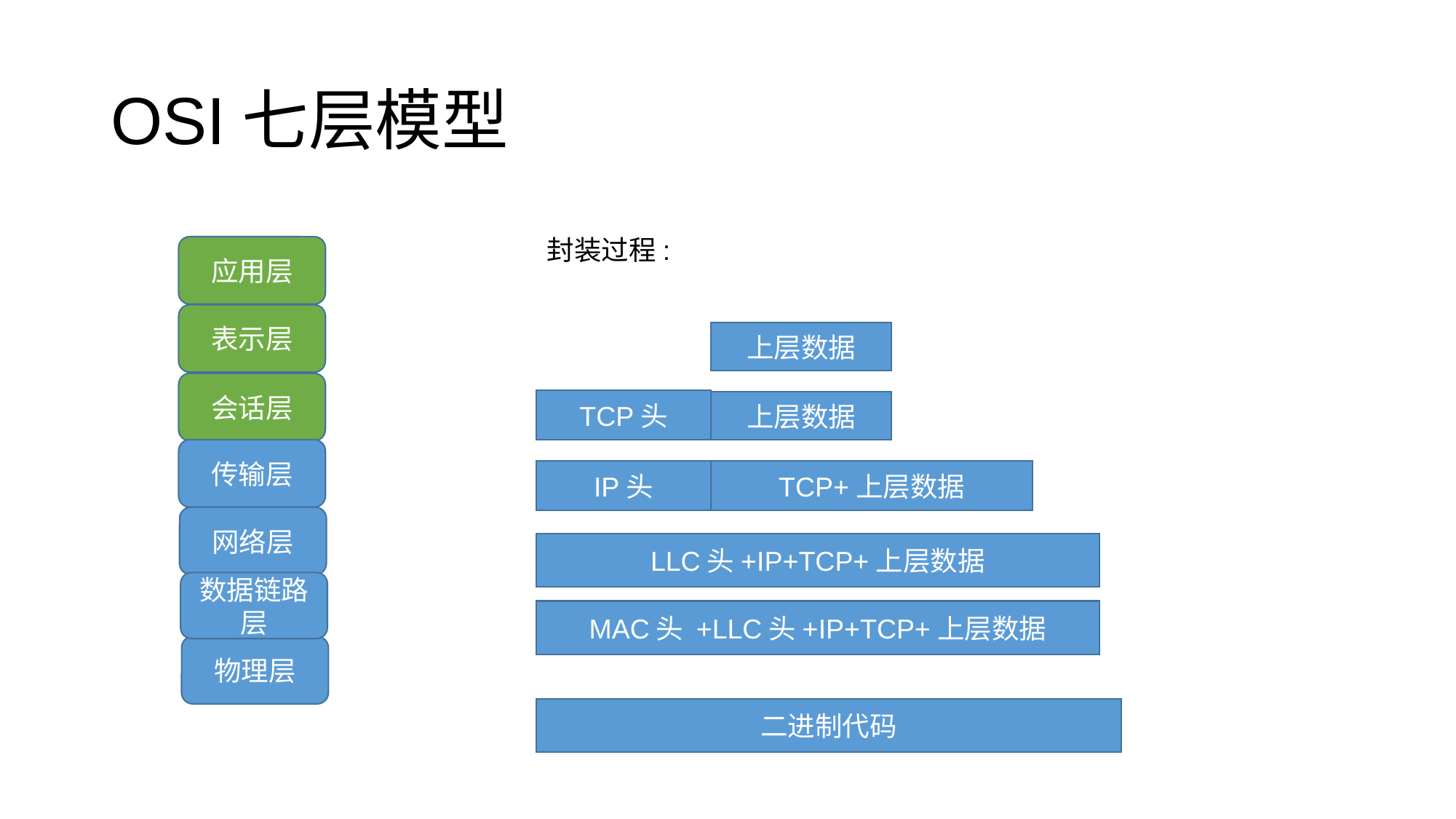

# OSI七层模型
封装过程:
应用层
表示层
上层数据
会话层
TCP头
上层数据
传输层
IP头
TCP+上层数据
网络层
LLC头+IP+TCP+上层数据
数据链路层
MAC头 +LLC头+IP+TCP+上层数据
物理层
二进制代码